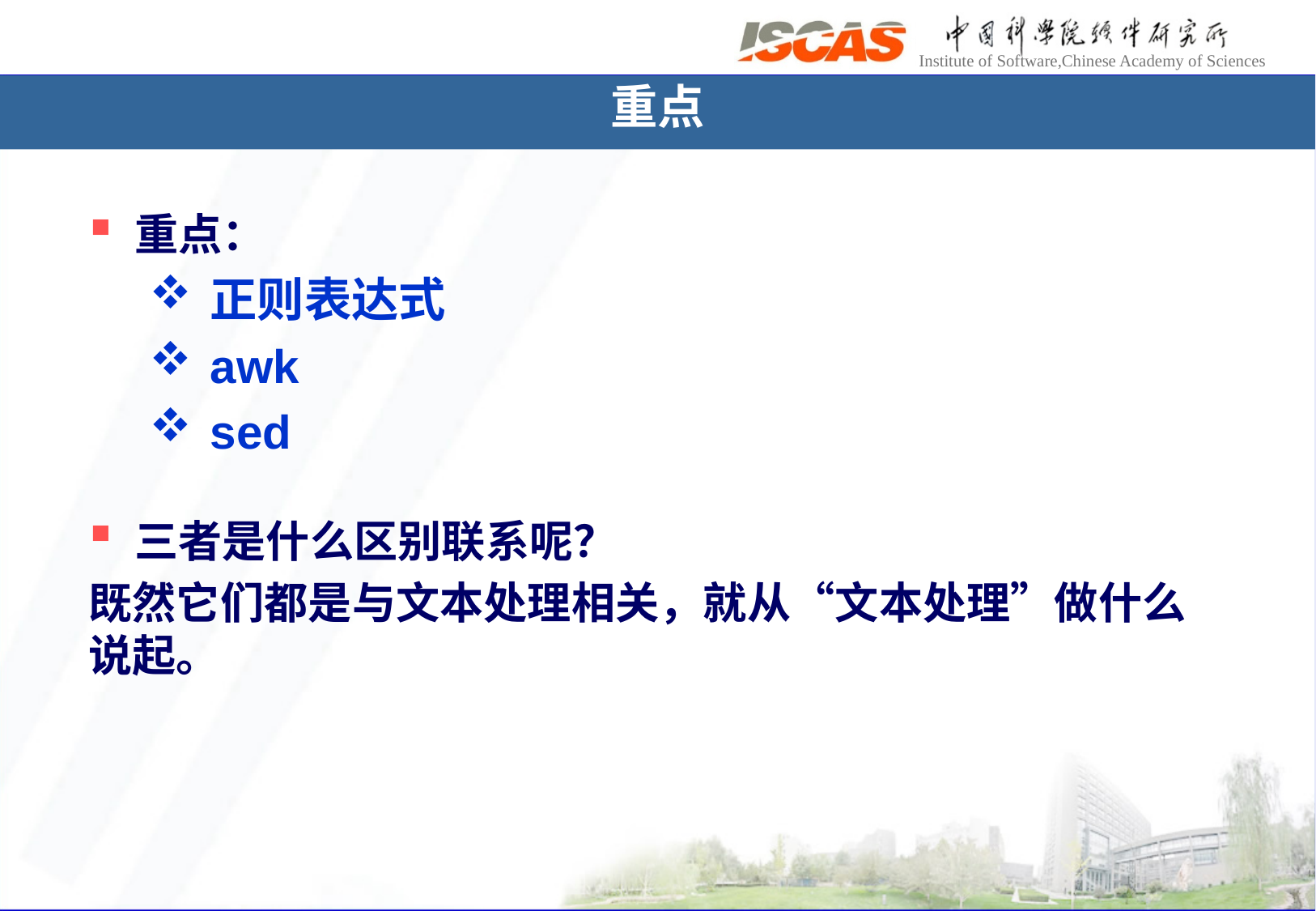

重点
重点：
正则表达式
awk
sed

三者是什么区别联系呢？
既然它们都是与文本处理相关，就从“文本处理”做什么说起。